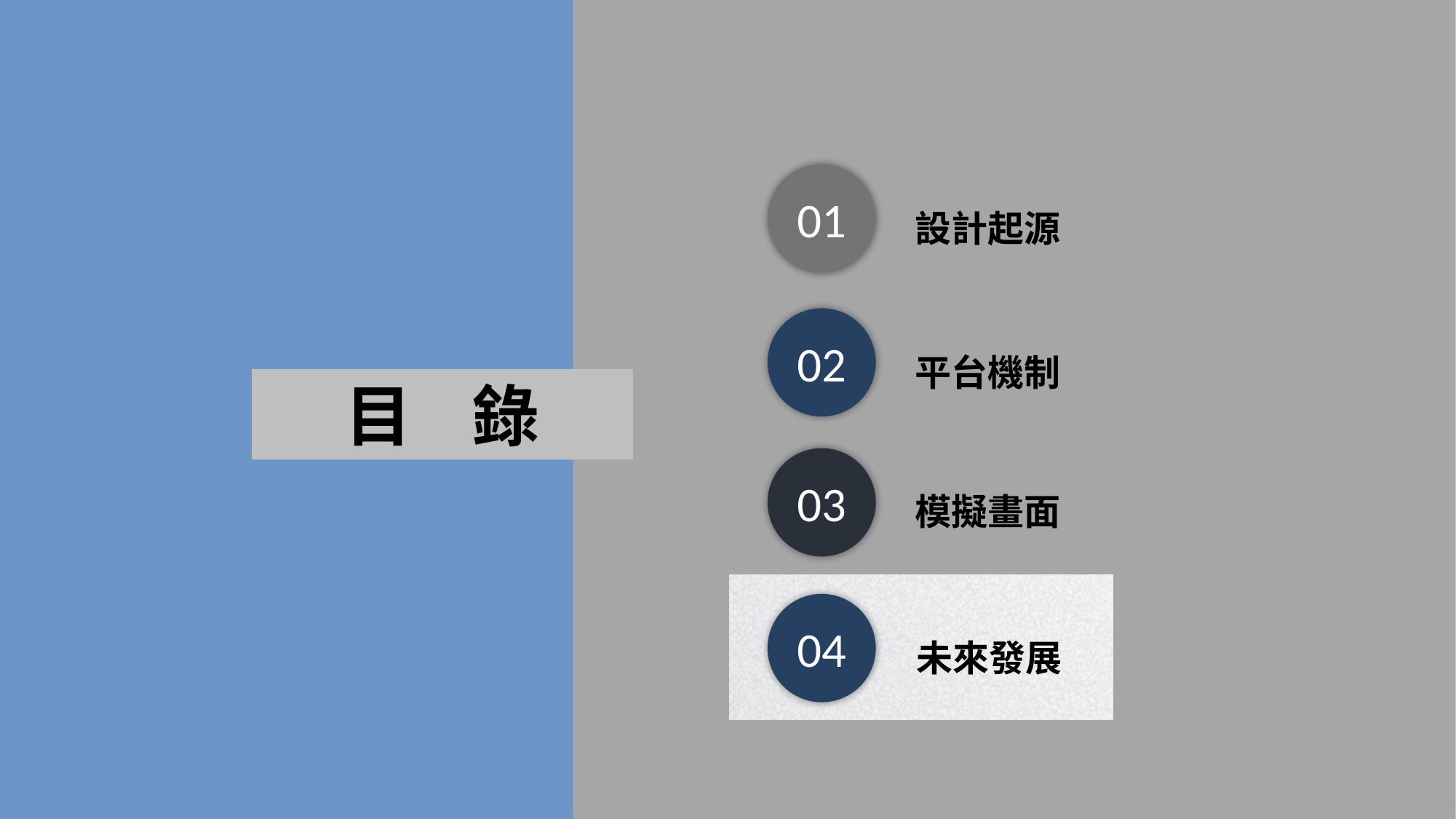

01
設計起源
02
平台機制
目    錄
03
模擬畫面
04
未來發展